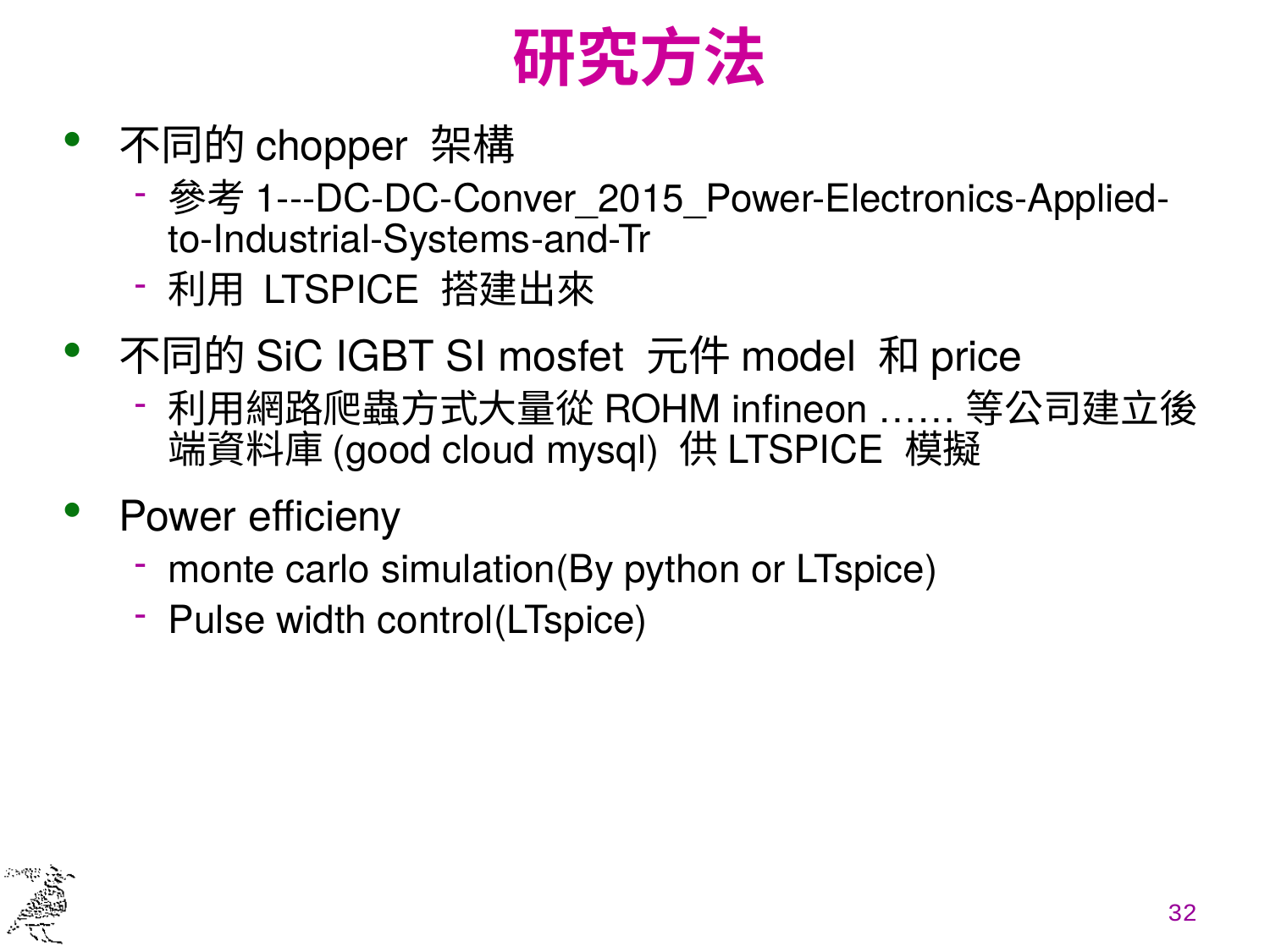

# 研究方法
不同的chopper 架構
參考1---DC-DC-Conver_2015_Power-Electronics-Applied-to-Industrial-Systems-and-Tr
利用 LTSPICE 搭建出來
不同的SiC IGBT SI mosfet 元件model 和price
利用網路爬蟲方式大量從ROHM infineon ……等公司建立後端資料庫(good cloud mysql) 供LTSPICE 模擬
Power efficieny
monte carlo simulation(By python or LTspice)
Pulse width control(LTspice)

32